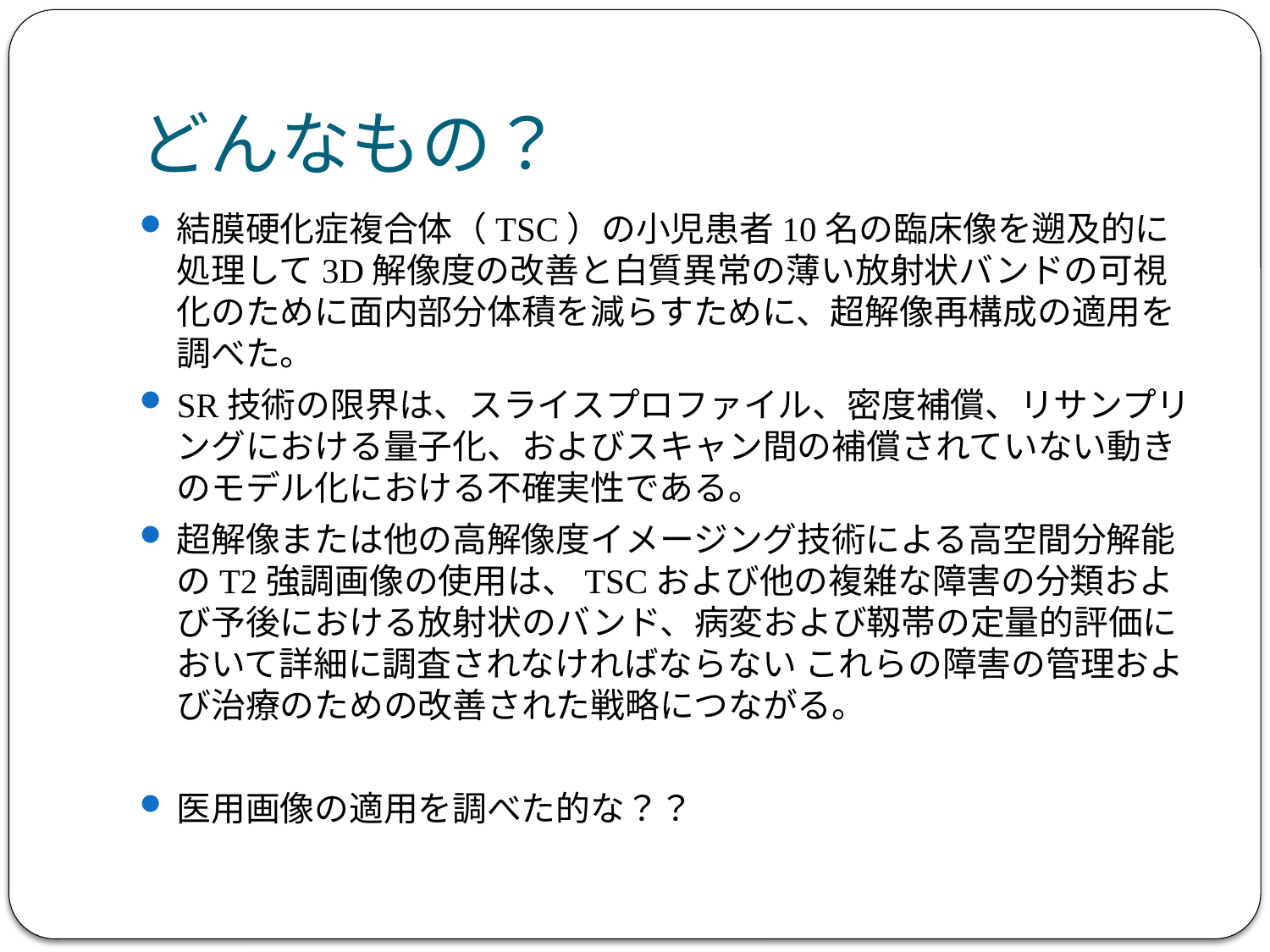

# どんなもの？
結膜硬化症複合体（TSC）の小児患者10名の臨床像を遡及的に処理して3D解像度の改善と白質異常の薄い放射状バンドの可視化のために面内部分体積を減らすために、超解像再構成の適用を調べた。
SR技術の限界は、スライスプロファイル、密度補償、リサンプリングにおける量子化、およびスキャン間の補償されていない動きのモデル化における不確実性である。
超解像または他の高解像度イメージング技術による高空間分解能のT2強調画像の使用は、TSCおよび他の複雑な障害の分類および予後における放射状のバンド、病変および靱帯の定量的評価において詳細に調査されなければならない これらの障害の管理および治療のための改善された戦略につながる。

医用画像の適用を調べた的な？？